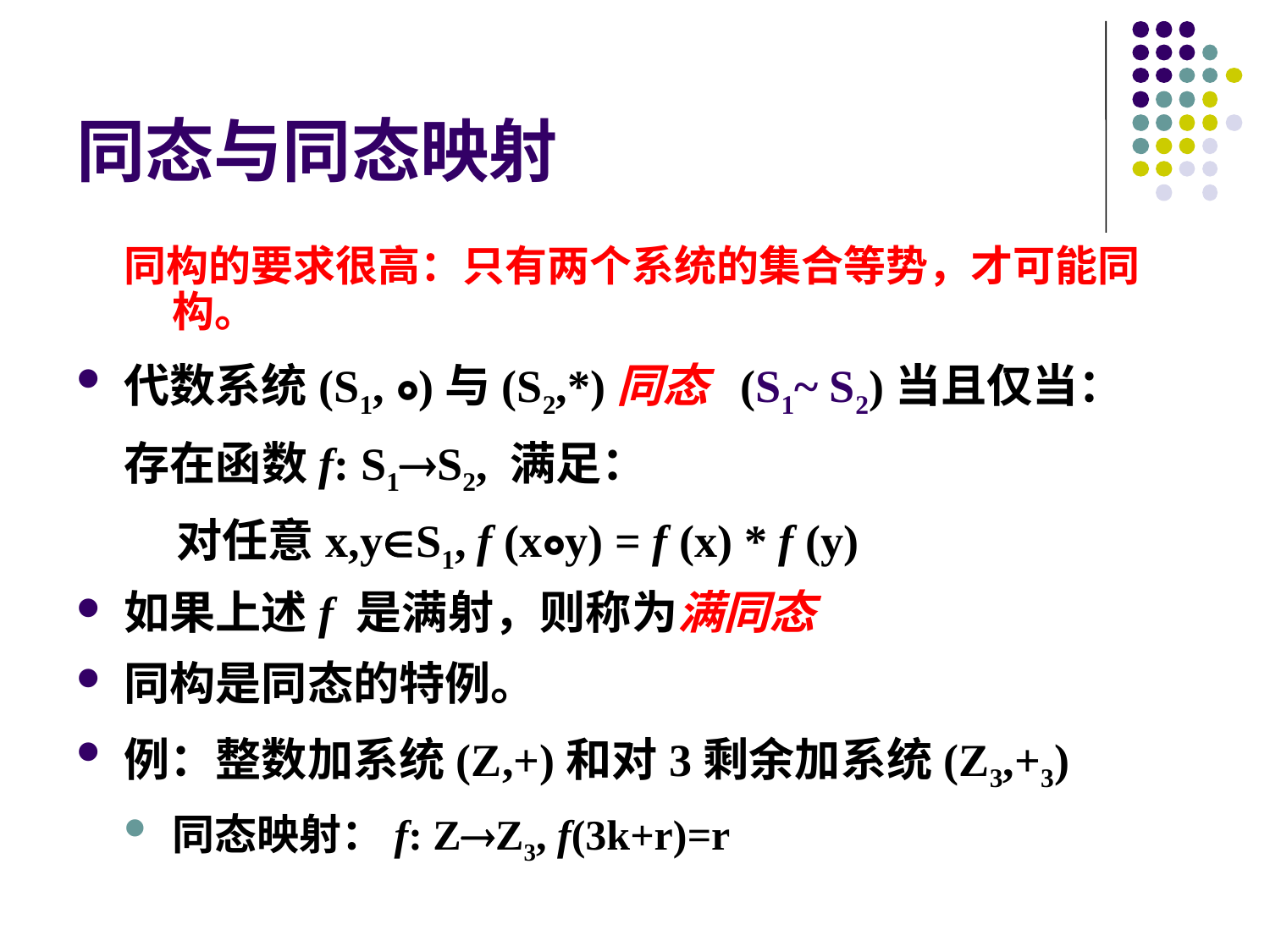

# 同态与同态映射
同构的要求很高：只有两个系统的集合等势，才可能同构。
代数系统(S1,   ⃘)与(S2,*)同态  (S1~ S2)当且仅当：
存在函数f: S1→S2, 满足：
    对任意x,y∈S1, f (x  ⃘y) = f (x) * f (y)
如果上述f 是满射，则称为满同态
同构是同态的特例。
例：整数加系统(Z,+)和对3剩余加系统(Z3,+3)
同态映射：f: Z→Z3, f(3k+r)=r